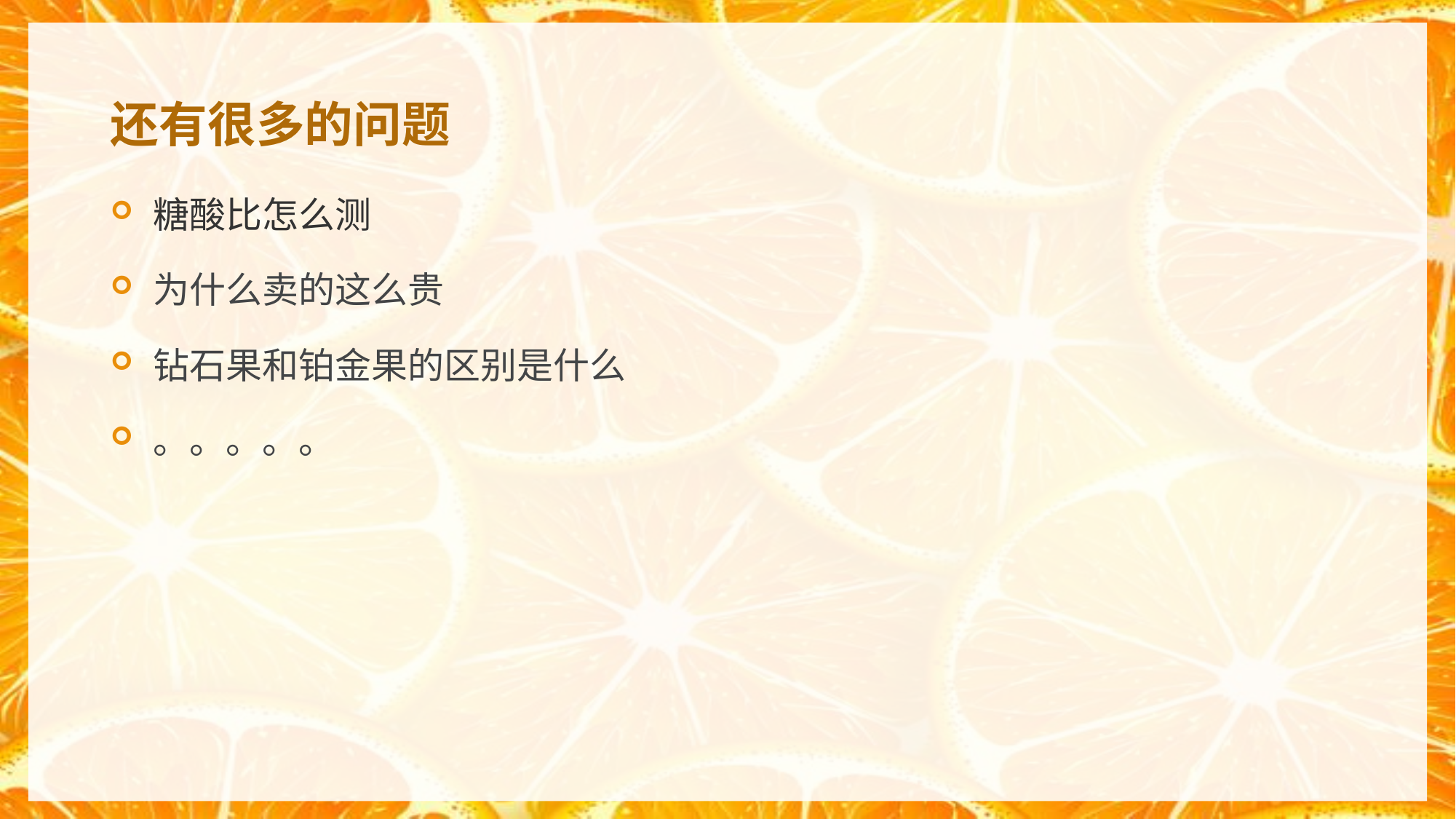

还有很多的问题
糖酸比怎么测
为什么卖的这么贵
钻石果和铂金果的区别是什么
。。。。。